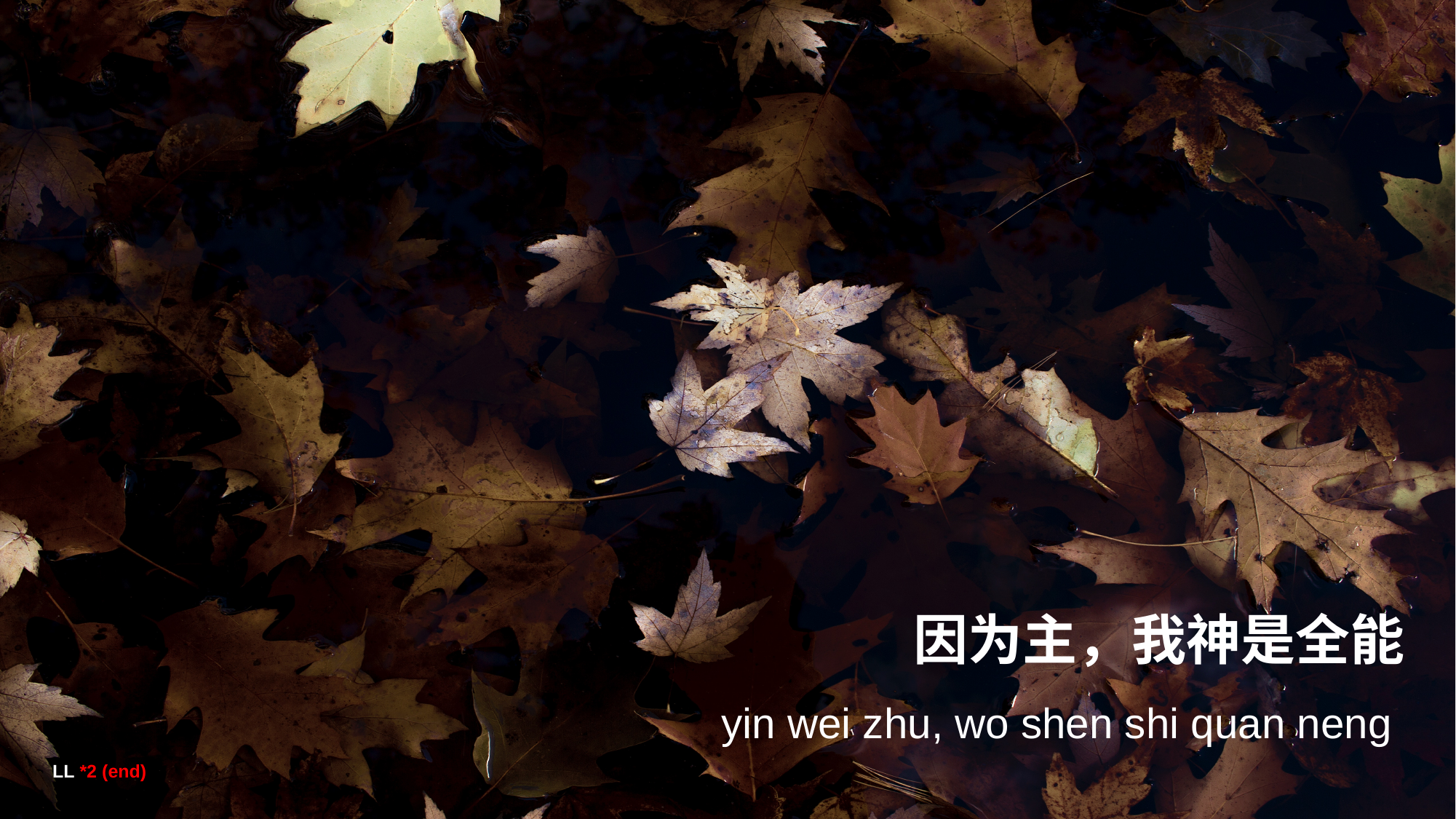

因为主，我神是全能

yin wei zhu, wo shen shi quan neng
LL *2 (end)